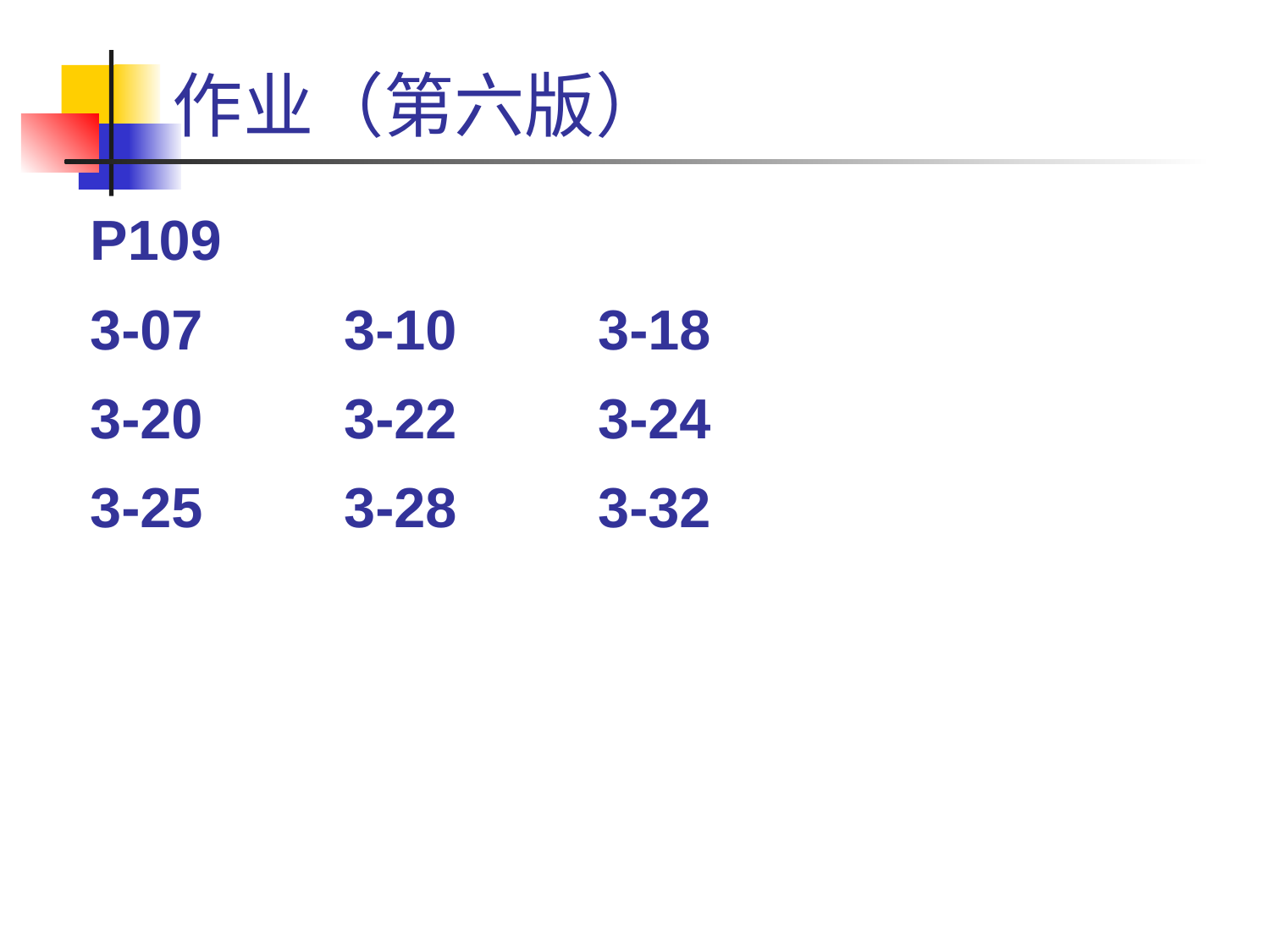

# 作业（第六版）
P109
3-07		3-10		3-18
3-20		3-22		3-24
3-25		3-28		3-32